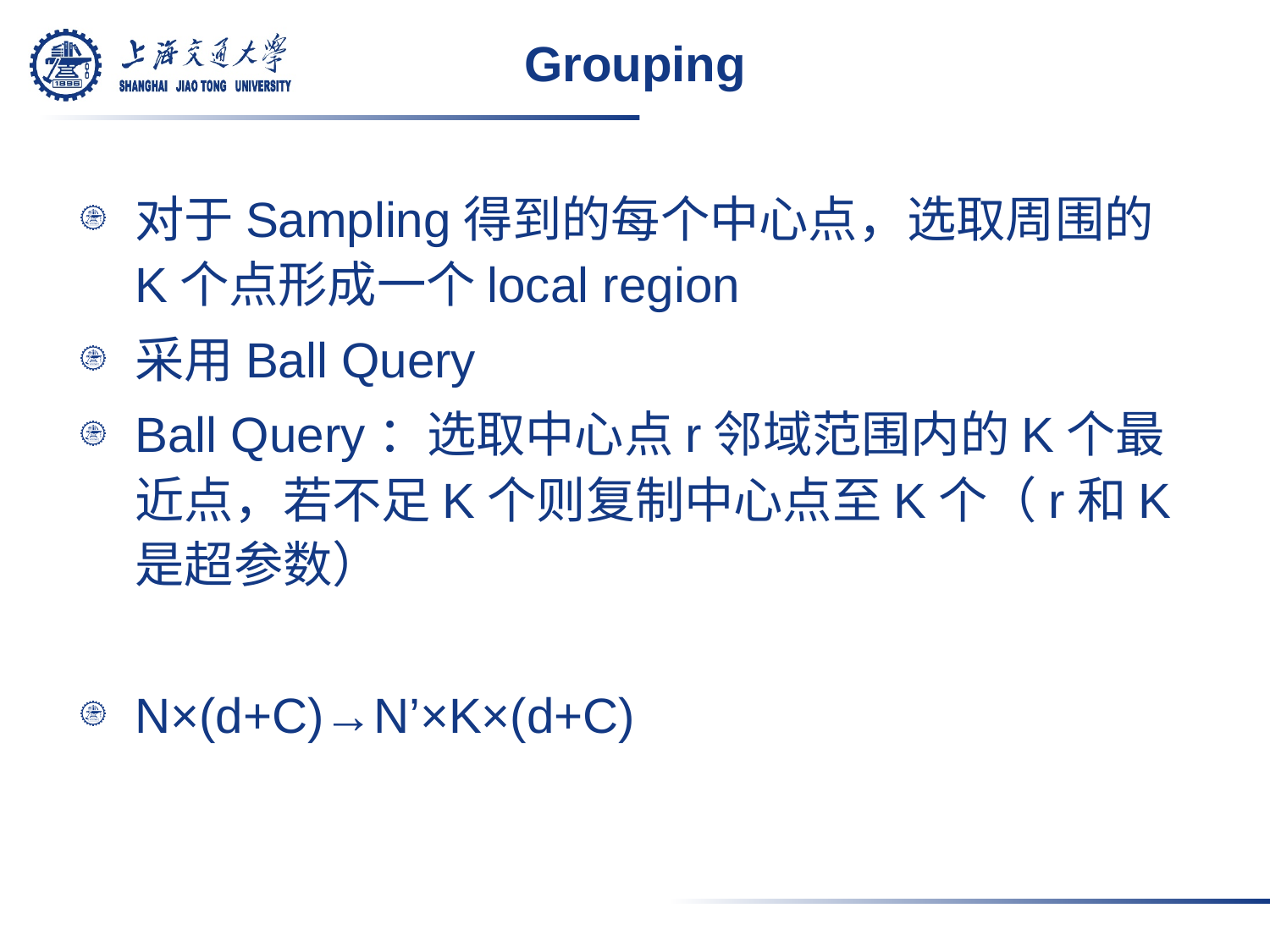

# Grouping
对于Sampling得到的每个中心点，选取周围的K个点形成一个local region
采用Ball Query
Ball Query：选取中心点r邻域范围内的K个最近点，若不足K个则复制中心点至K个（r和K是超参数）

N×(d+C)→N’×K×(d+C)